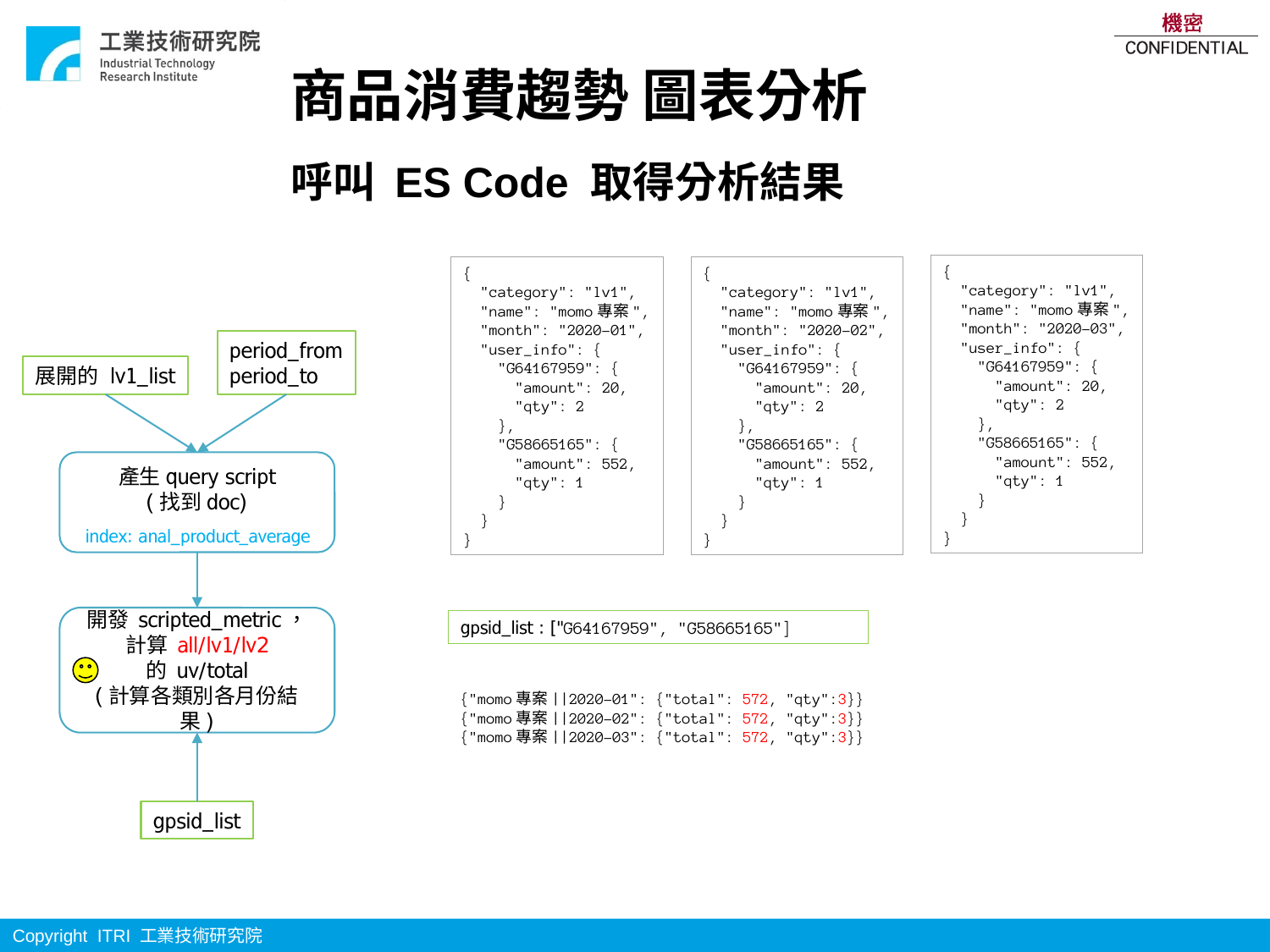

# 商品消費趨勢 圖表分析

呼叫 ES Code 取得分析結果
{
  "category": "lv1",
  "name": "momo專案",
  "month": "2020-03",
  "user_info": {
    "G64167959": {
      "amount": 20,
      "qty": 2
    },
    "G58665165": {
      "amount": 552,
      "qty": 1
    }
  }
}
{
  "category": "lv1",
  "name": "momo專案",
  "month": "2020-01",
  "user_info": {
    "G64167959": {
      "amount": 20,
      "qty": 2
    },
    "G58665165": {
      "amount": 552,
      "qty": 1
    }
  }
}
{
  "category": "lv1",
  "name": "momo專案",
  "month": "2020-02",
  "user_info": {
    "G64167959": {
      "amount": 20,
      "qty": 2
    },
    "G58665165": {
      "amount": 552,
      "qty": 1
    }
  }
}
period_from
period_to
展開的 lv1_list
產生query script
(找到doc)
index: anal_product_average
開發 scripted_metric，
計算 all/lv1/lv2
的 uv/total
(計算各類別各月份結果)
gpsid_list : ["G64167959", "G58665165"]

{"momo專案||2020-01": {"total": 572, "qty":3}}
{"momo專案||2020-02": {"total": 572, "qty":3}}
{"momo專案||2020-03": {"total": 572, "qty":3}}
gpsid_list